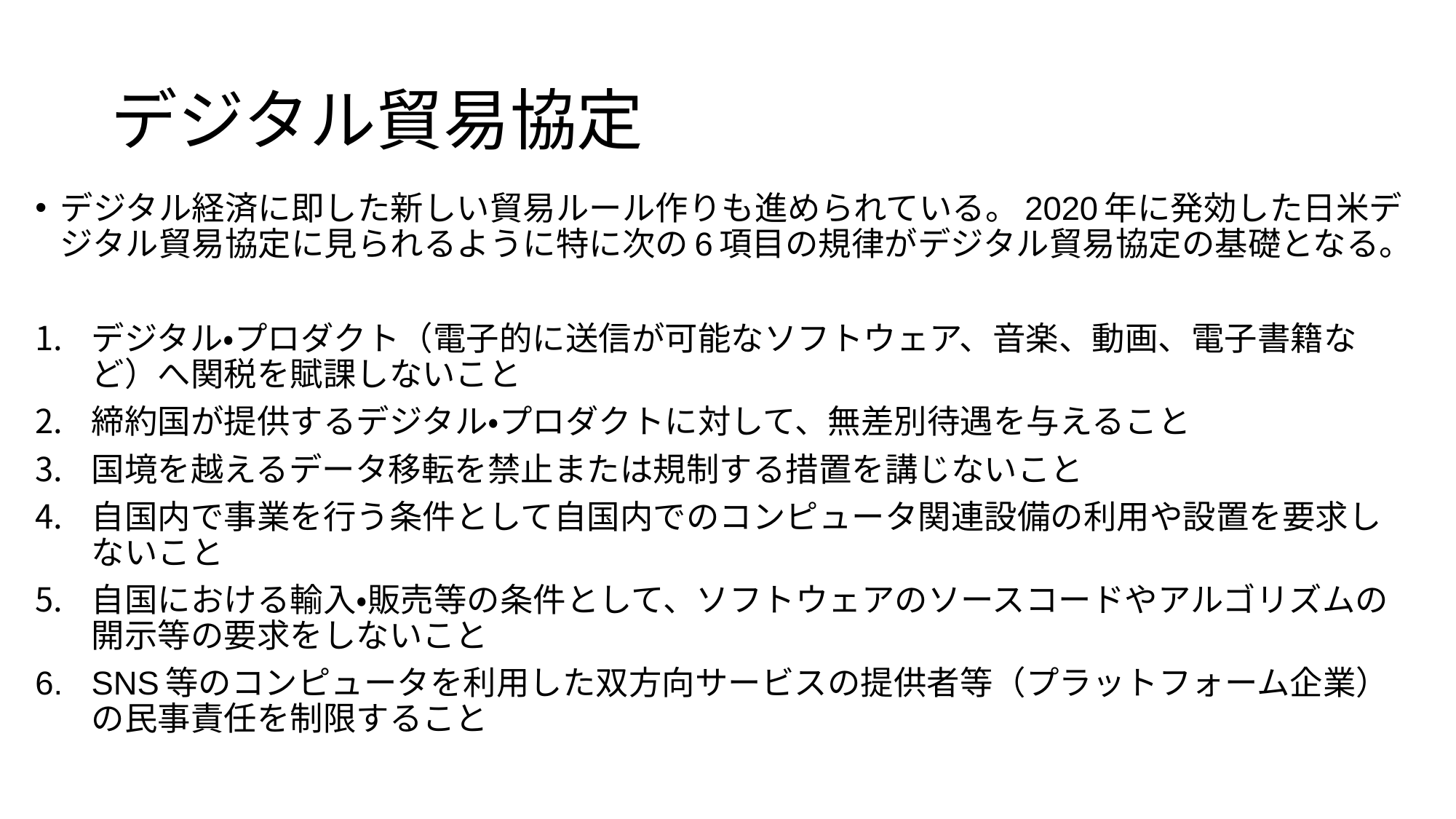

# デジタル貿易協定
デジタル経済に即した新しい貿易ルール作りも進められている。2020年に発効した日米デジタル貿易協定に見られるように特に次の6項目の規律がデジタル貿易協定の基礎となる。

デジタル・プロダクト（電子的に送信が可能なソフトウェア、音楽、動画、電子書籍など）へ関税を賦課しないこと
締約国が提供するデジタル・プロダクトに対して、無差別待遇を与えること
国境を越えるデータ移転を禁止または規制する措置を講じないこと
自国内で事業を行う条件として自国内でのコンピュータ関連設備の利用や設置を要求しないこと
自国における輸入・販売等の条件として、ソフトウェアのソースコードやアルゴリズムの開示等の要求をしないこと
SNS等のコンピュータを利用した双方向サービスの提供者等（プラットフォーム企業）の民事責任を制限すること